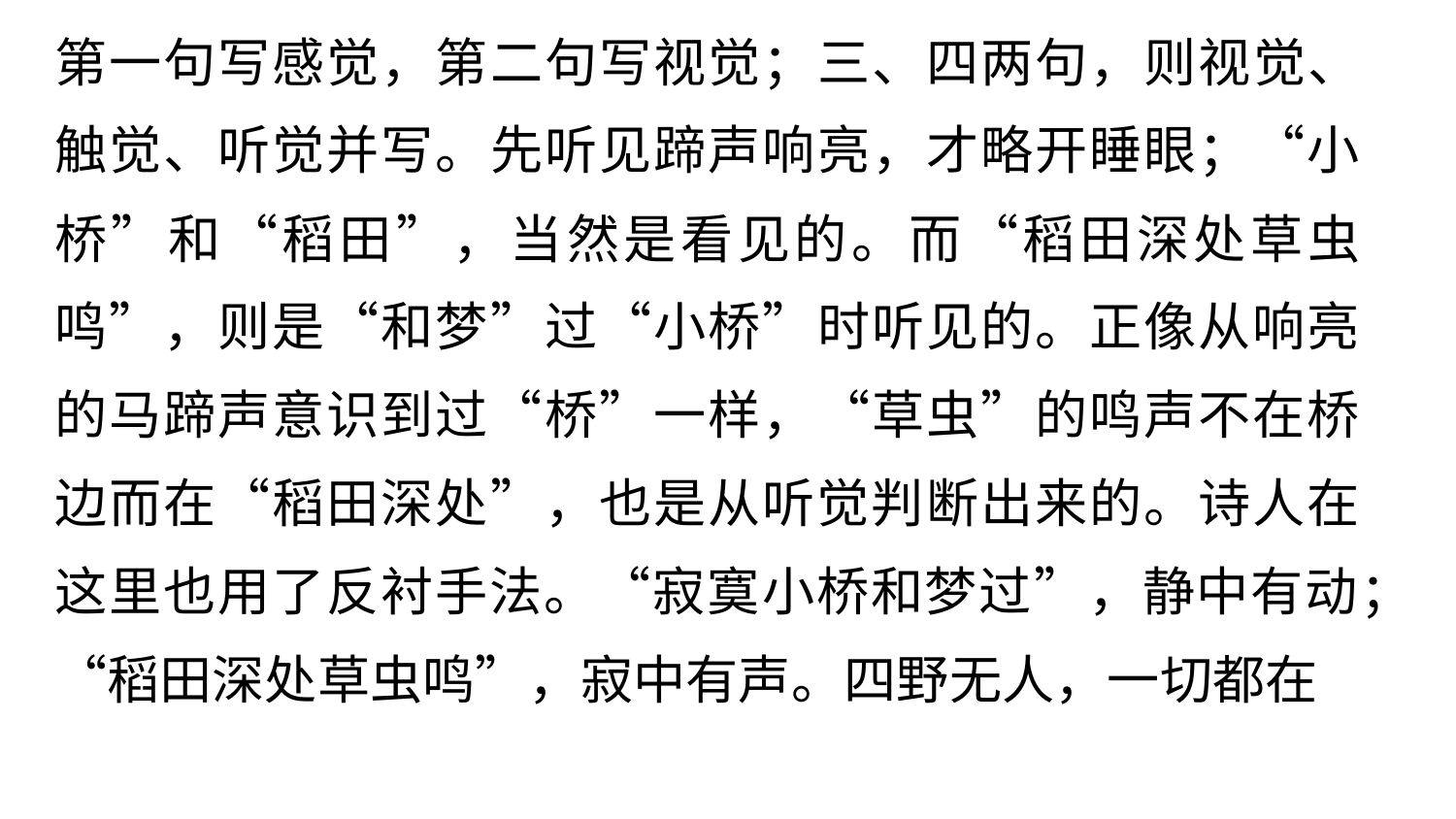

第一句写感觉，第二句写视觉；三、四两句，则视觉、触觉、听觉并写。先听见蹄声响亮，才略开睡眼；“小桥”和“稻田”，当然是看见的。而“稻田深处草虫鸣”，则是“和梦”过“小桥”时听见的。正像从响亮的马蹄声意识到过“桥”一样，“草虫”的鸣声不在桥边而在“稻田深处”，也是从听觉判断出来的。诗人在这里也用了反衬手法。“寂寞小桥和梦过”，静中有动；“稻田深处草虫鸣”，寂中有声。四野无人，一切都在